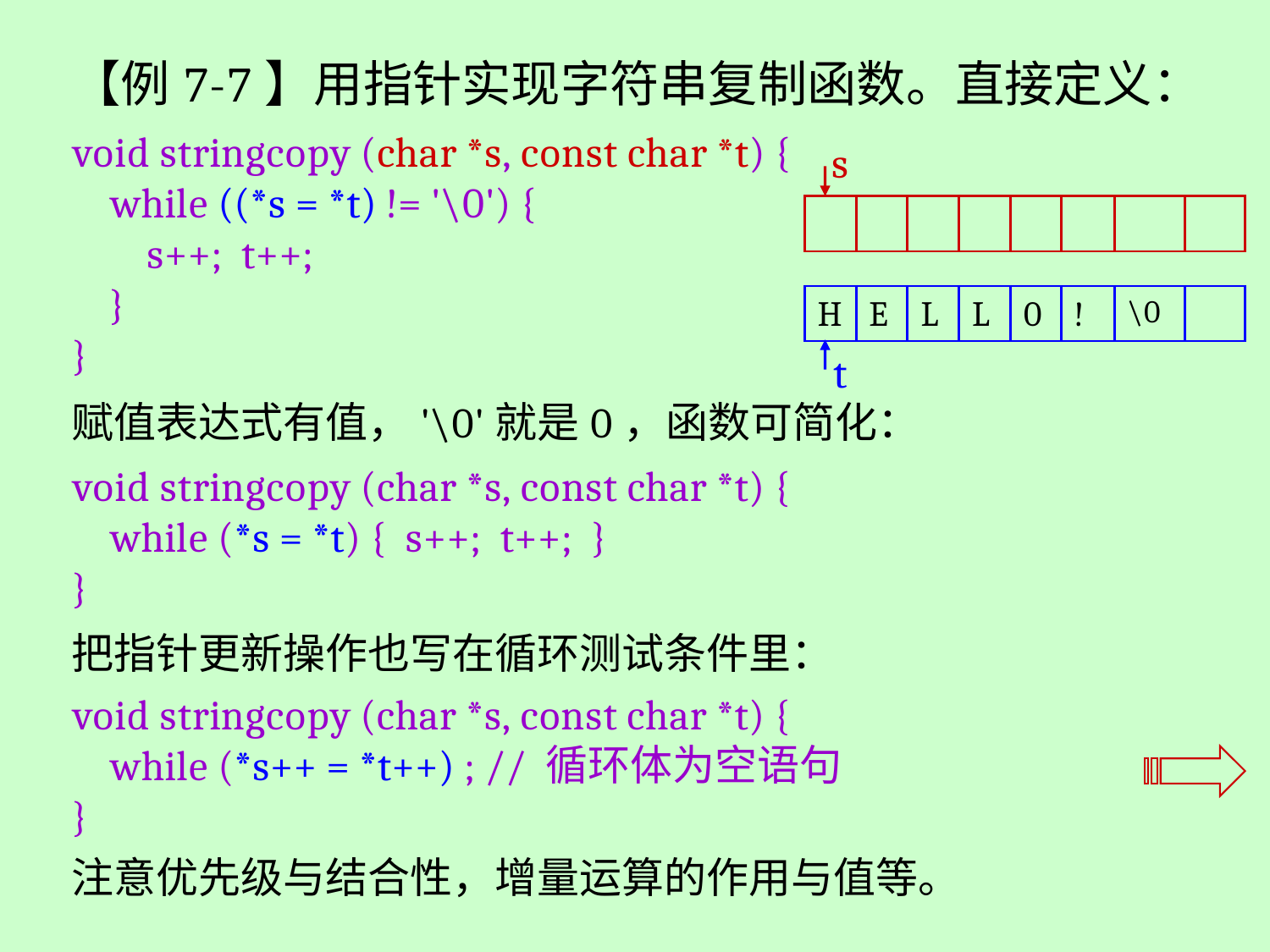

【例7-7】用指针实现字符串复制函数。直接定义：
void stringcopy (char *s, const char *t) {
    while ((*s = *t) != '\0') {
        s++;  t++;
    }
}
赋值表达式有值，'\0'就是0，函数可简化：
void stringcopy (char *s, const char *t) {
    while (*s = *t) {  s++;  t++;  }
}
s

|  |  |  |  |  |  |  |  |
| --- | --- | --- | --- | --- | --- | --- | --- |
| H | E | L | L | 0 | ! | \0 |  |
| --- | --- | --- | --- | --- | --- | --- | --- |

t
把指针更新操作也写在循环测试条件里：
void stringcopy (char *s, const char *t) {
    while (*s++ = *t++) ; // 循环体为空语句
}
注意优先级与结合性，增量运算的作用与值等。

67